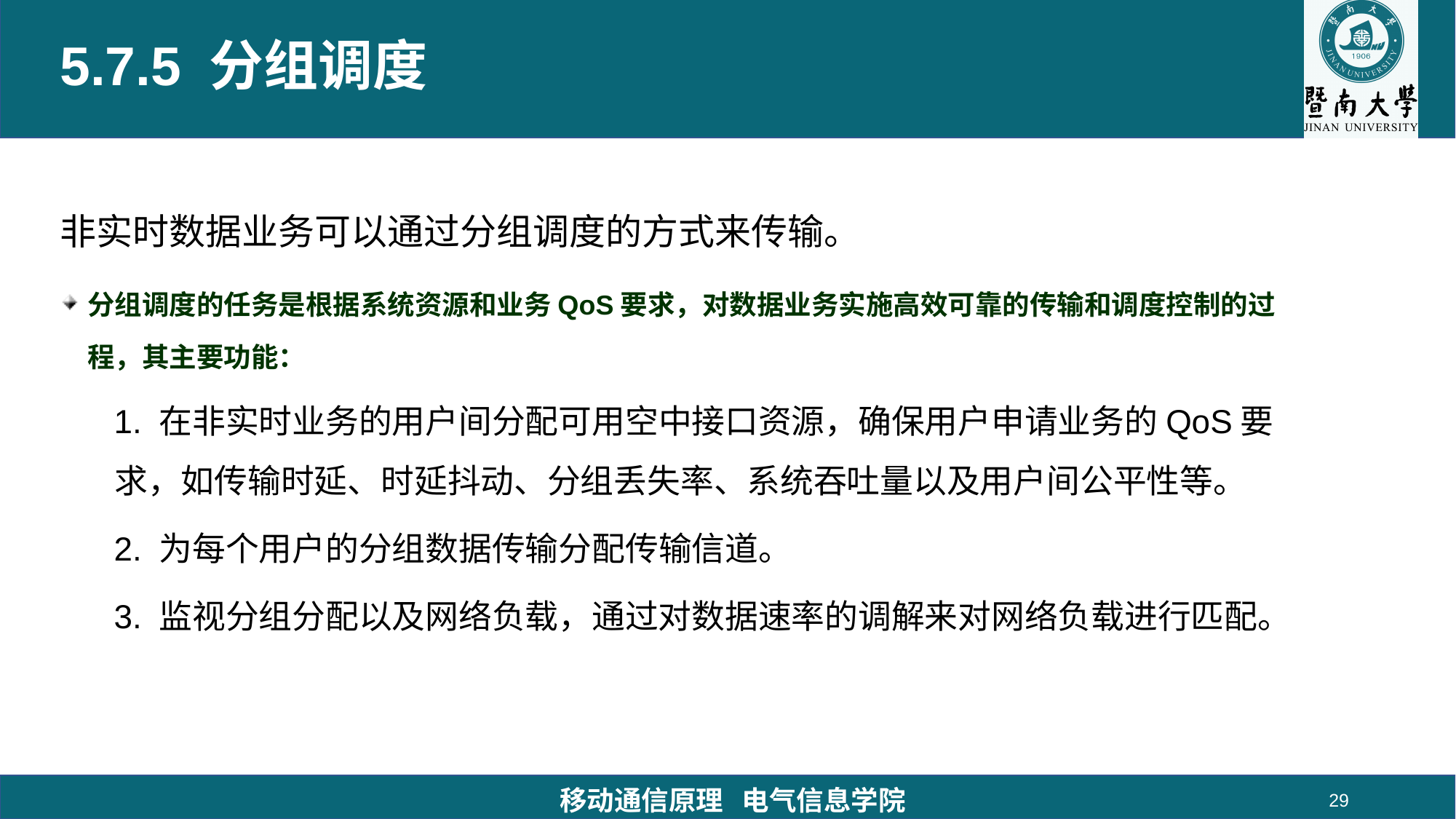

# 5.7.5 分组调度
非实时数据业务可以通过分组调度的方式来传输。
分组调度的任务是根据系统资源和业务QoS要求，对数据业务实施高效可靠的传输和调度控制的过程，其主要功能：
1. 在非实时业务的用户间分配可用空中接口资源，确保用户申请业务的QoS要求，如传输时延、时延抖动、分组丢失率、系统吞吐量以及用户间公平性等。
2. 为每个用户的分组数据传输分配传输信道。
3. 监视分组分配以及网络负载，通过对数据速率的调解来对网络负载进行匹配。
移动通信原理   电气信息学院
29